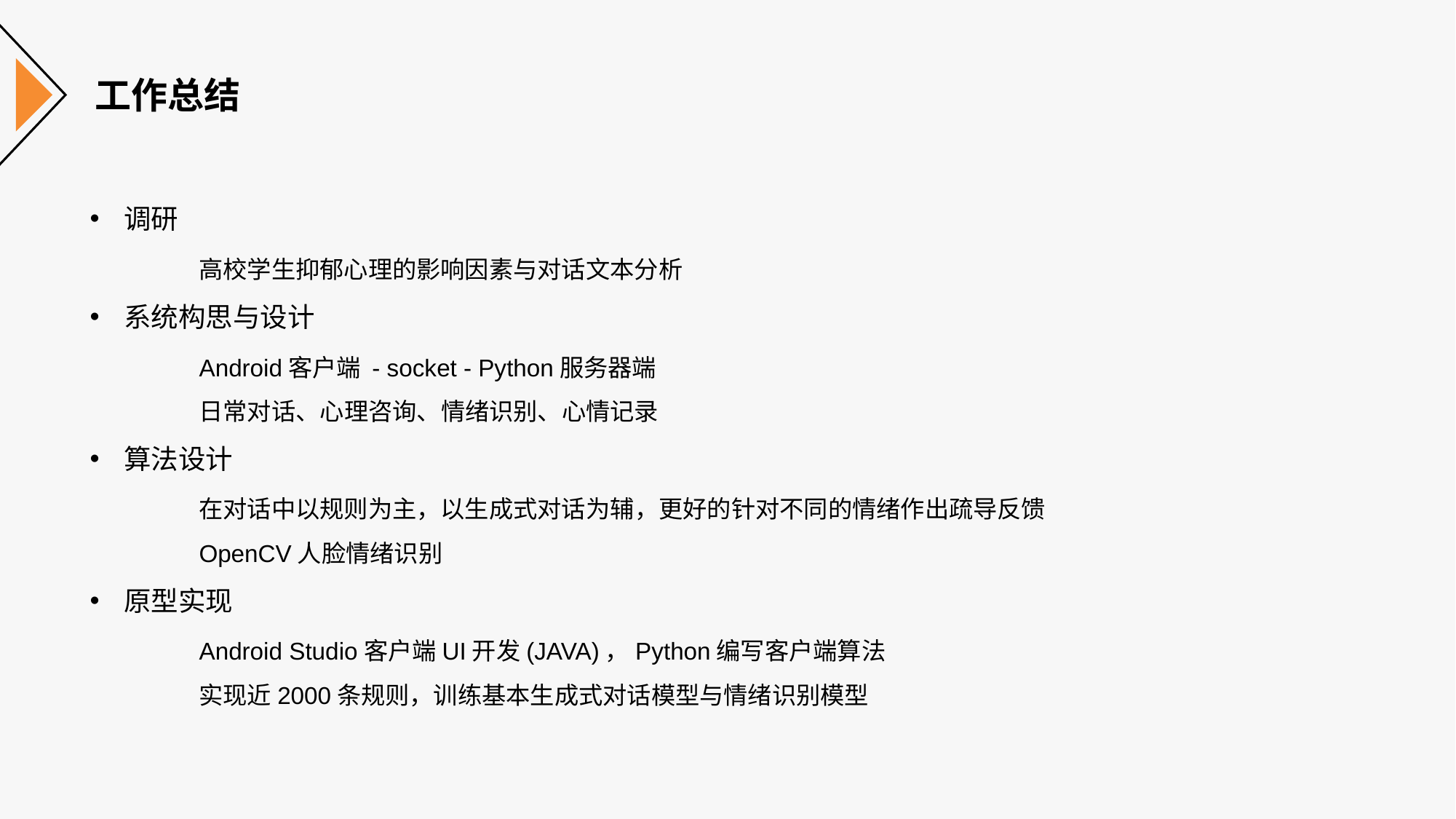

工作总结

调研
	高校学生抑郁心理的影响因素与对话文本分析
系统构思与设计
	Android客户端 - socket - Python服务器端
	日常对话、心理咨询、情绪识别、心情记录
算法设计
	在对话中以规则为主，以生成式对话为辅，更好的针对不同的情绪作出疏导反馈
	OpenCV人脸情绪识别
原型实现
	Android Studio客户端UI开发(JAVA)，Python编写客户端算法
	实现近2000条规则，训练基本生成式对话模型与情绪识别模型